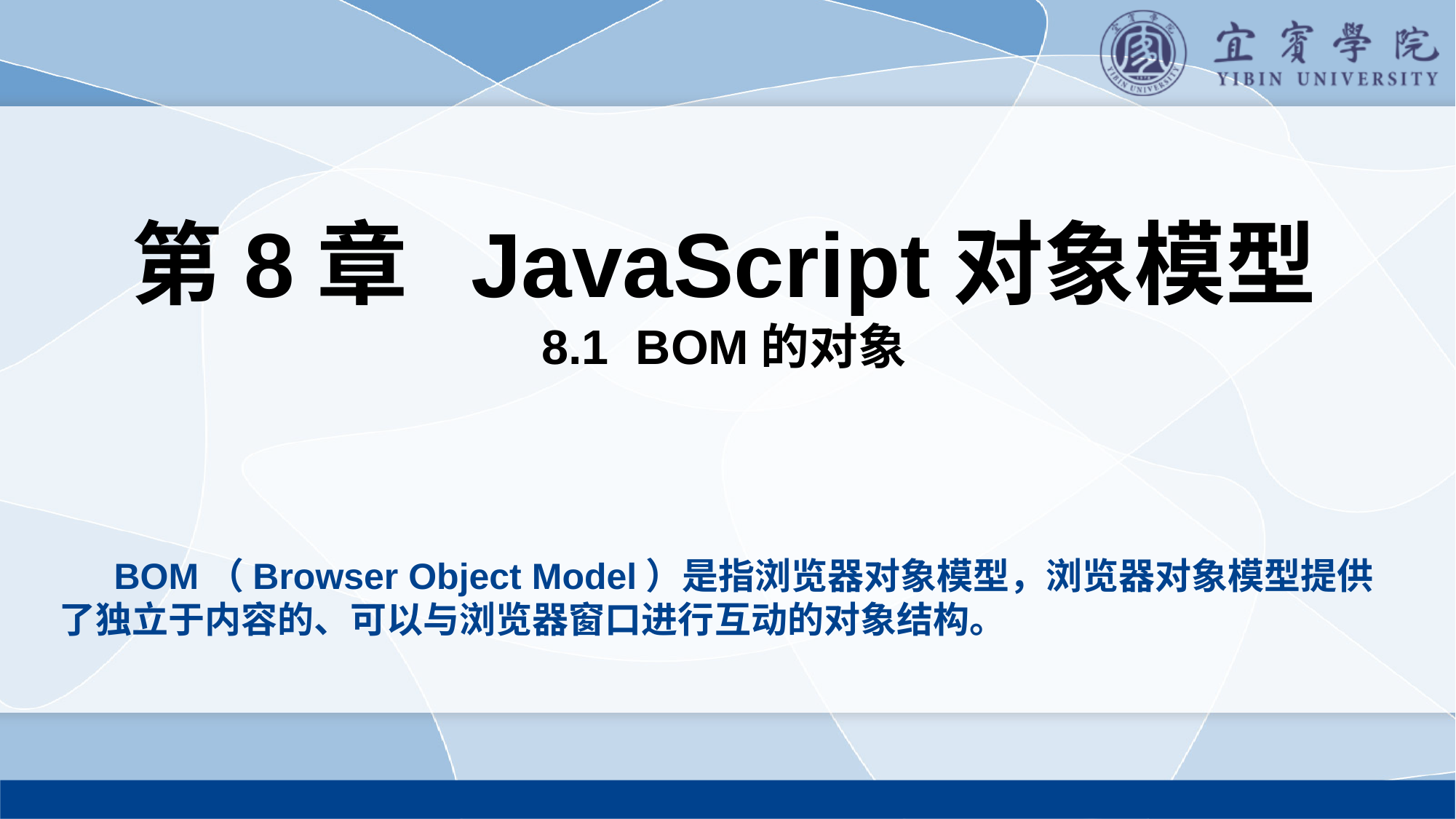

第8章  JavaScript对象模型
8.1  BOM的对象
BOM（Browser Object Model）是指浏览器对象模型，浏览器对象模型提供了独立于内容的、可以与浏览器窗口进行互动的对象结构。